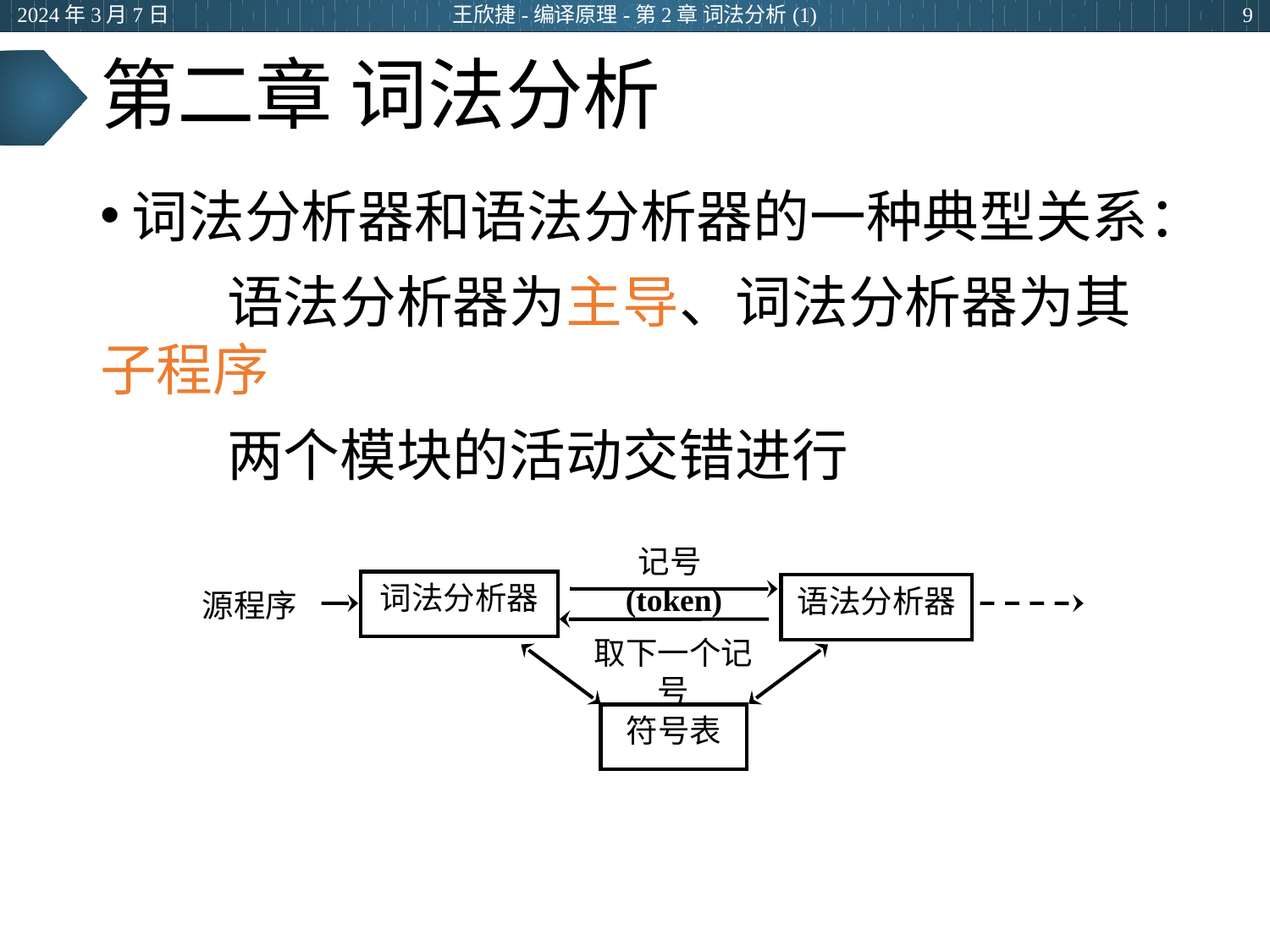

2024年3月7日
王欣捷-编译原理-第2章 词法分析(1)
9
# 第二章 词法分析
词法分析器和语法分析器的一种典型关系：
	语法分析器为主导、词法分析器为其子程序
	两个模块的活动交错进行

记号(token)
词法分析器
语法分析器
源程序

取下一个记号

符号表